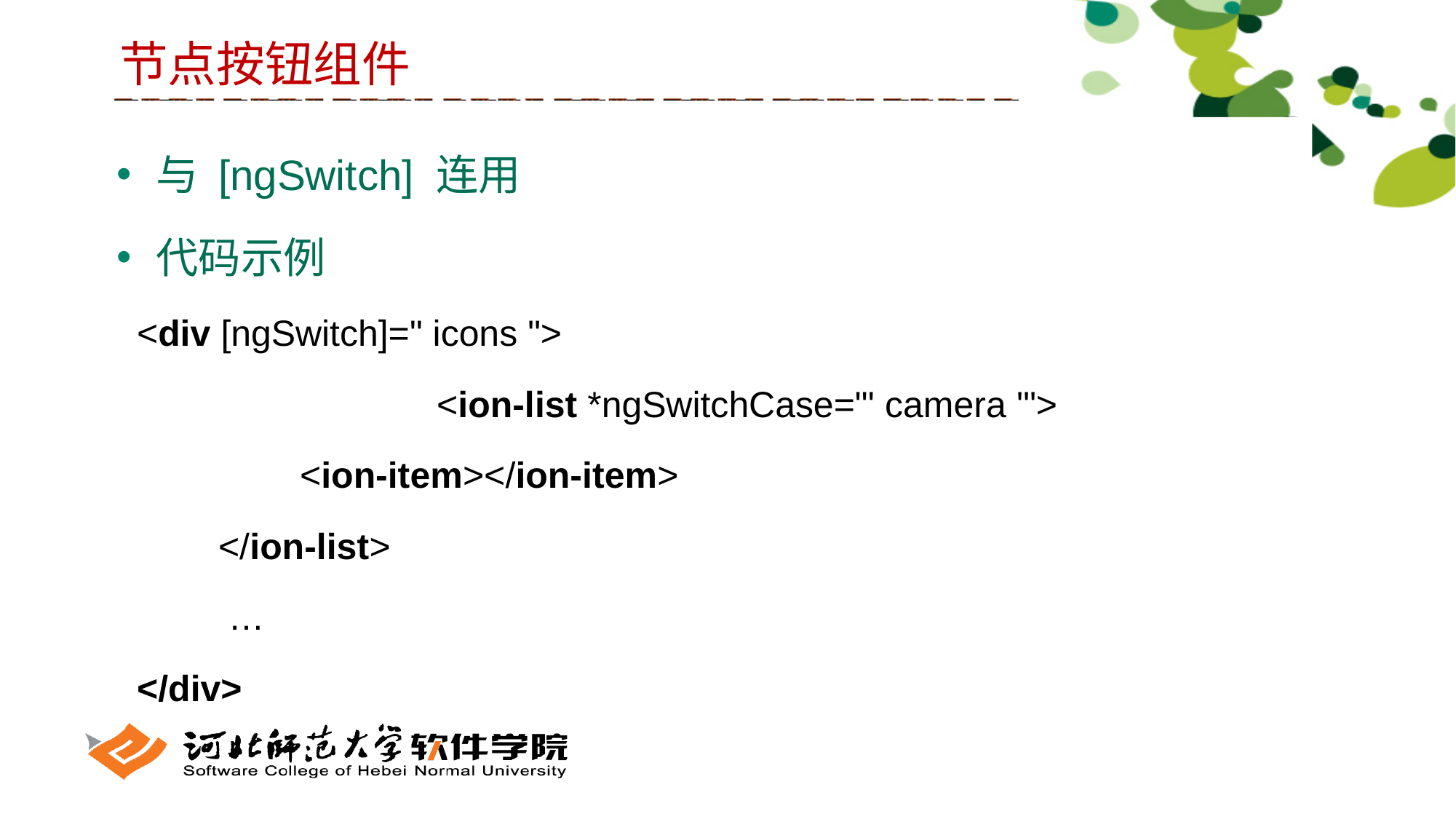

节点按钮组件
 与 [ngSwitch] 连用
 代码示例
<div [ngSwitch]=" icons ">
		        <ion-list *ngSwitchCase="' camera '">
                <ion-item></ion-item>
        </ion-list>
         …
</div>